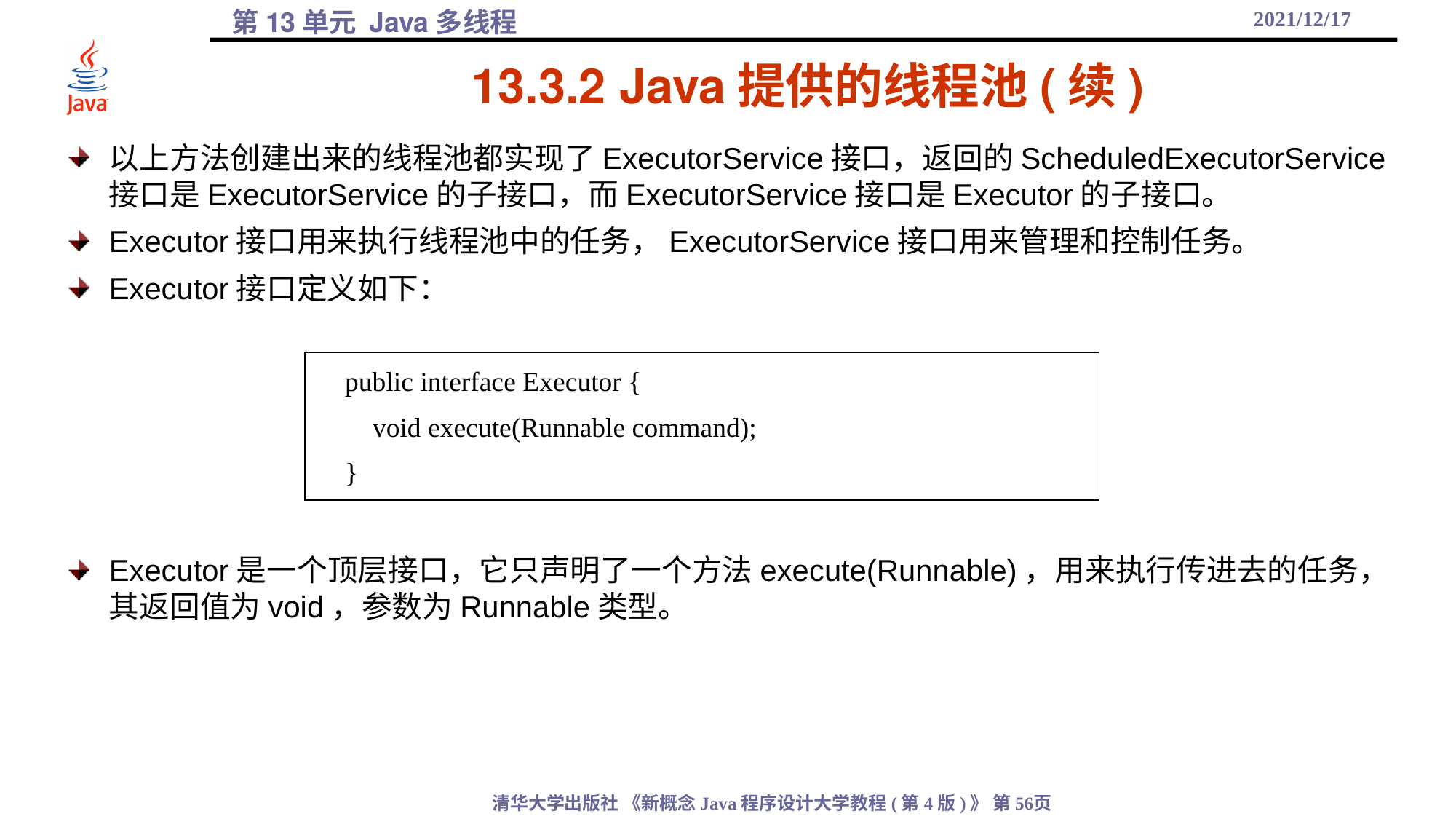

2021/12/17
# 13.3.2 Java提供的线程池(续)
以上方法创建出来的线程池都实现了ExecutorService接口，返回的ScheduledExecutorService接口是ExecutorService的子接口，而ExecutorService接口是Executor的子接口。
Executor接口用来执行线程池中的任务，ExecutorService接口用来管理和控制任务。
Executor接口定义如下：

Executor是一个顶层接口，它只声明了一个方法execute(Runnable)，用来执行传进去的任务，其返回值为void，参数为Runnable类型。
| public interface Executor { void execute(Runnable command); } |
| --- |